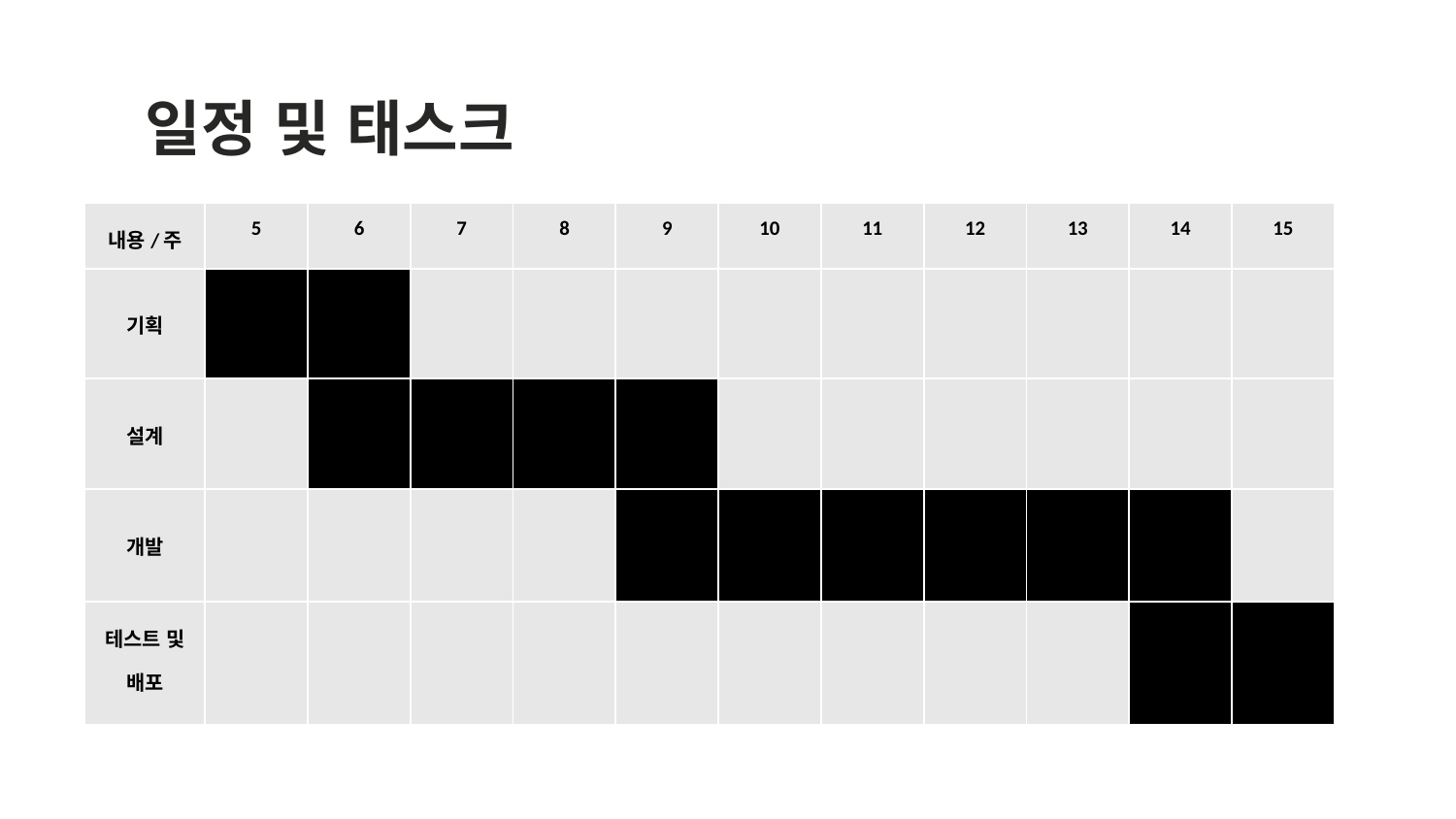

# 일정 및 태스크
| 내용/주 | 5 | 6 | 7 | 8 | 9 | 10 | 11 | 12 | 13 | 14 | 15 |
| --- | --- | --- | --- | --- | --- | --- | --- | --- | --- | --- | --- |
| 기획 |  |  |  |  |  |  |  |  |  |  |  |
| 설계 |  |  |  |  |  |  |  |  |  |  |  |
| 개발 |  |  |  |  |  |  |  |  |  |  |  |
| 테스트 및 배포 |  |  |  |  |  |  |  |  |  |  |  |